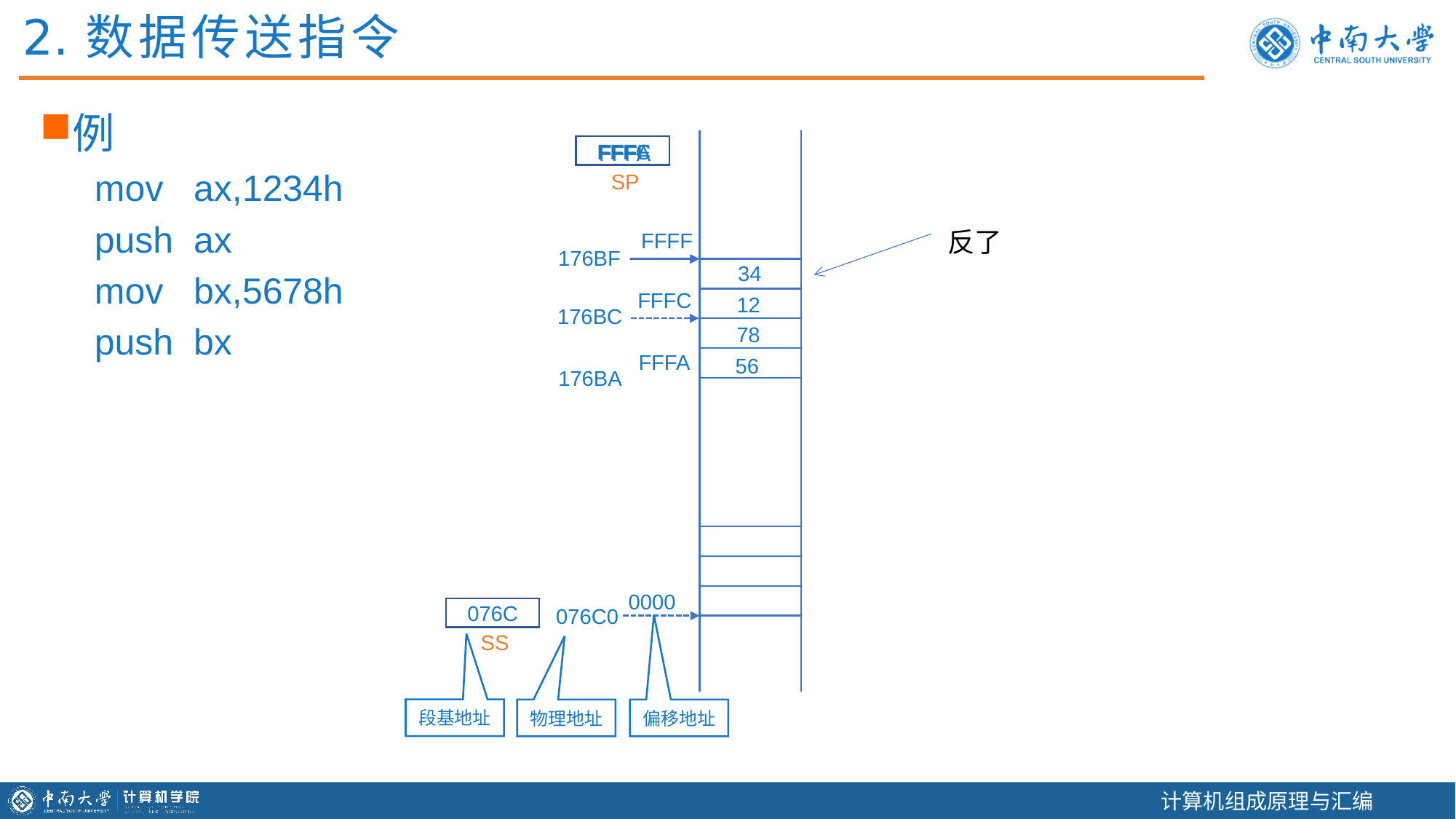

2.数据传送指令
例
mov   ax,1234h
push  ax
mov   bx,5678h
push  bx

FFFC
FFFF
FFFA

SP
反了
FFFF
176BF
34
FFFC
12
176BC
78
FFFA
56
176BA
0000
076C0
076C
SS
段基地址
偏移地址
物理地址
12